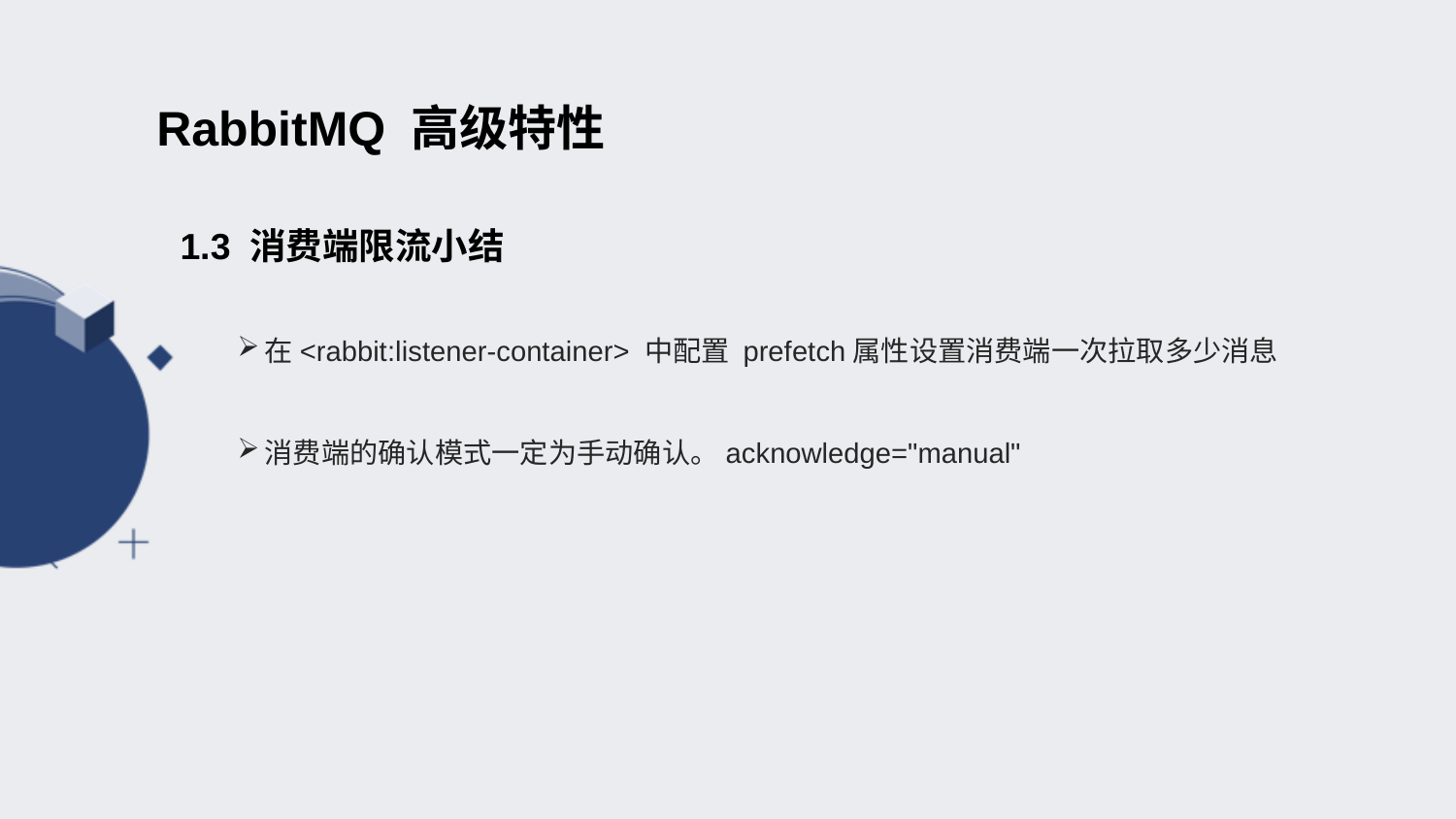

RabbitMQ 高级特性
1.3 消费端限流小结

在<rabbit:listener-container> 中配置 prefetch属性设置消费端一次拉取多少消息

消费端的确认模式一定为手动确认。acknowledge="manual"